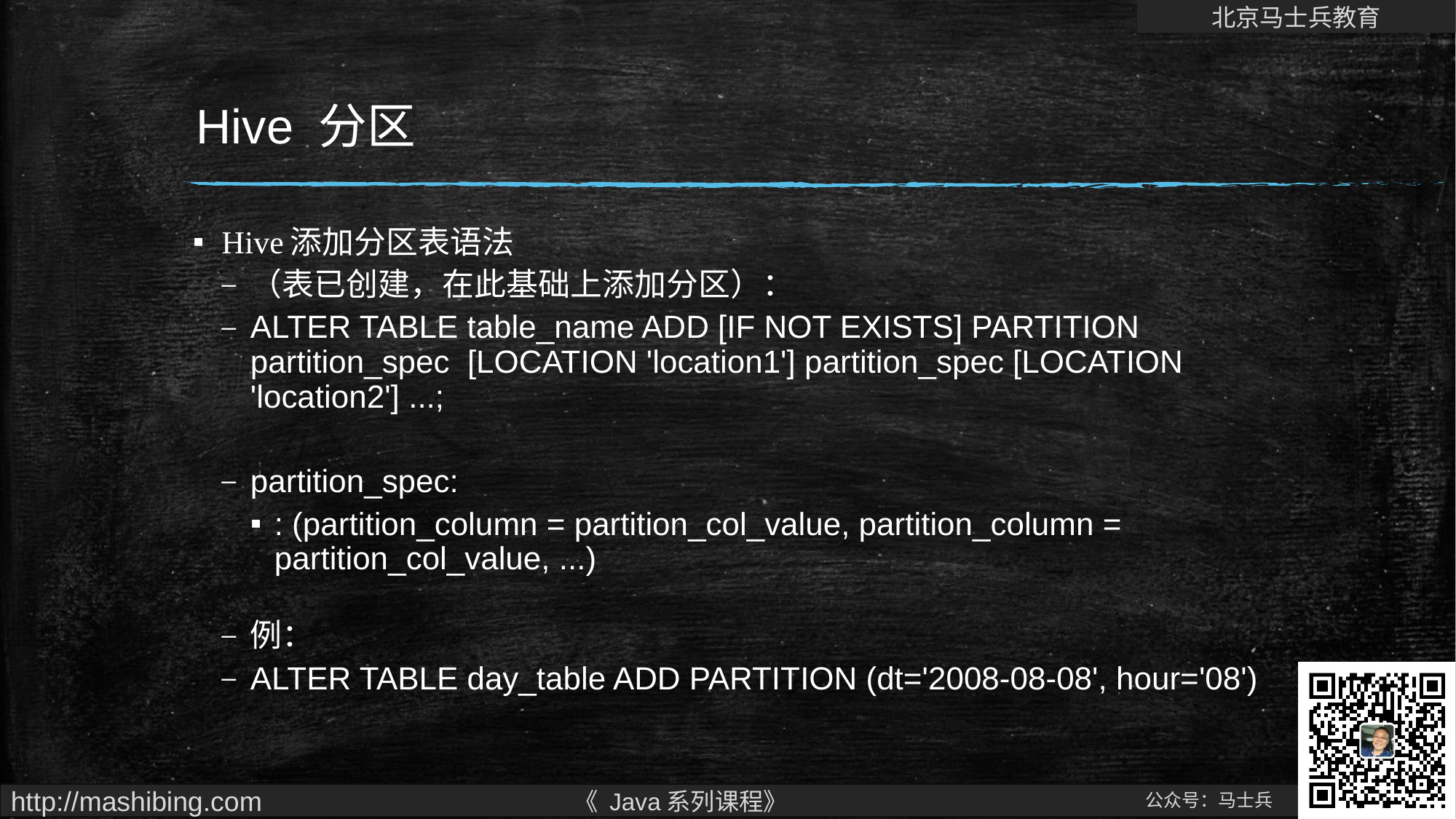

# Hive 分区
Hive添加分区表语法
（表已创建，在此基础上添加分区）：
ALTER TABLE table_name ADD [IF NOT EXISTS] PARTITION partition_spec  [LOCATION 'location1'] partition_spec [LOCATION 'location2'] ...;

partition_spec:
: (partition_column = partition_col_value, partition_column = partition_col_value, ...)
例：
ALTER TABLE day_table ADD PARTITION (dt='2008-08-08', hour='08')